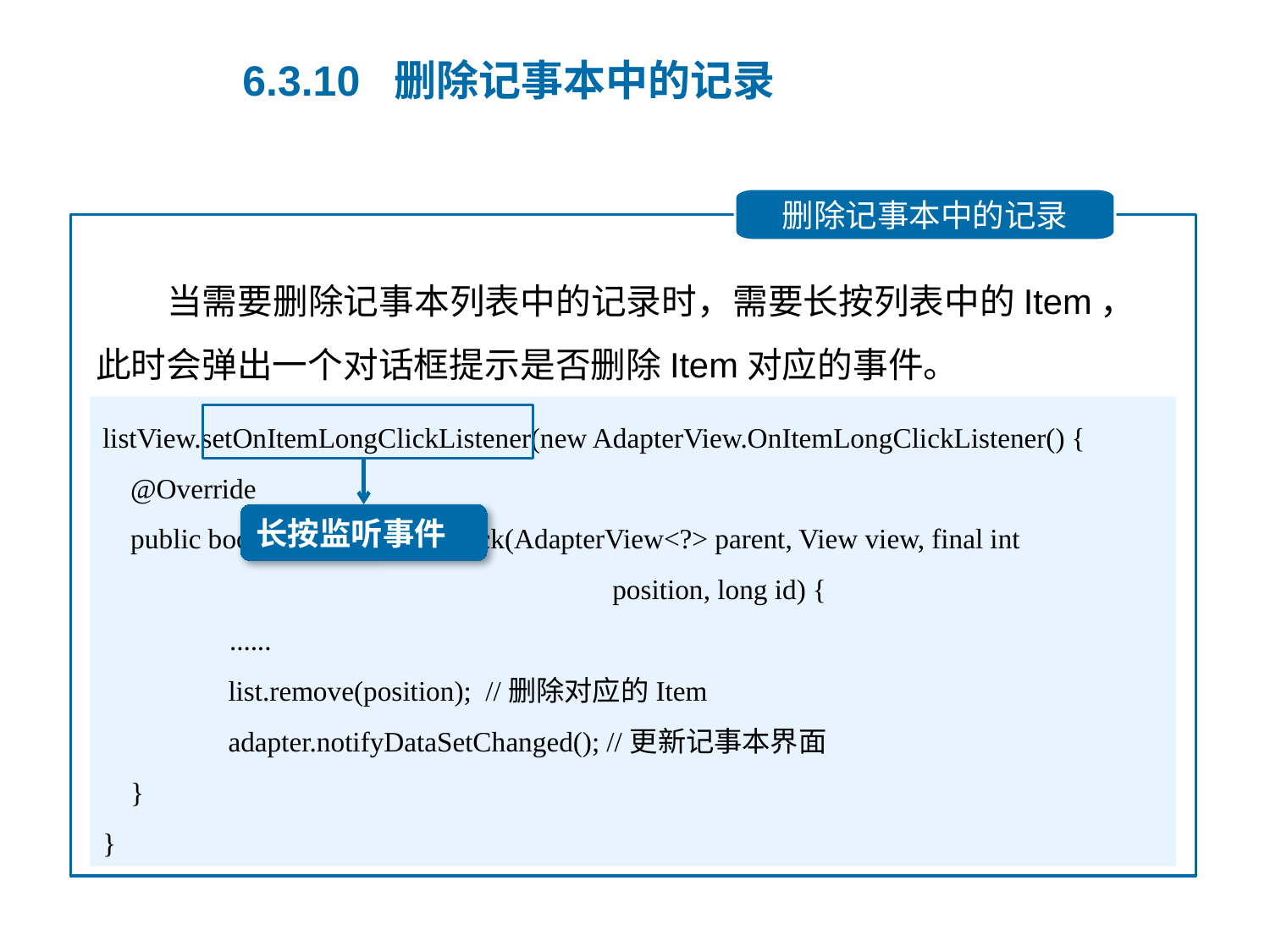

6.3.10  删除记事本中的记录
删除记事本中的记录

        当需要删除记事本列表中的记录时，需要长按列表中的Item，此时会弹出一个对话框提示是否删除Item对应的事件。

listView.setOnItemLongClickListener(new AdapterView.OnItemLongClickListener() {
    @Override
    public boolean onItemLongClick(AdapterView<?> parent, View view, final int
                                                                         position, long id) {
	......
                  list.remove(position);  //删除对应的Item
                  adapter.notifyDataSetChanged(); //更新记事本界面
    }
}

长按监听事件